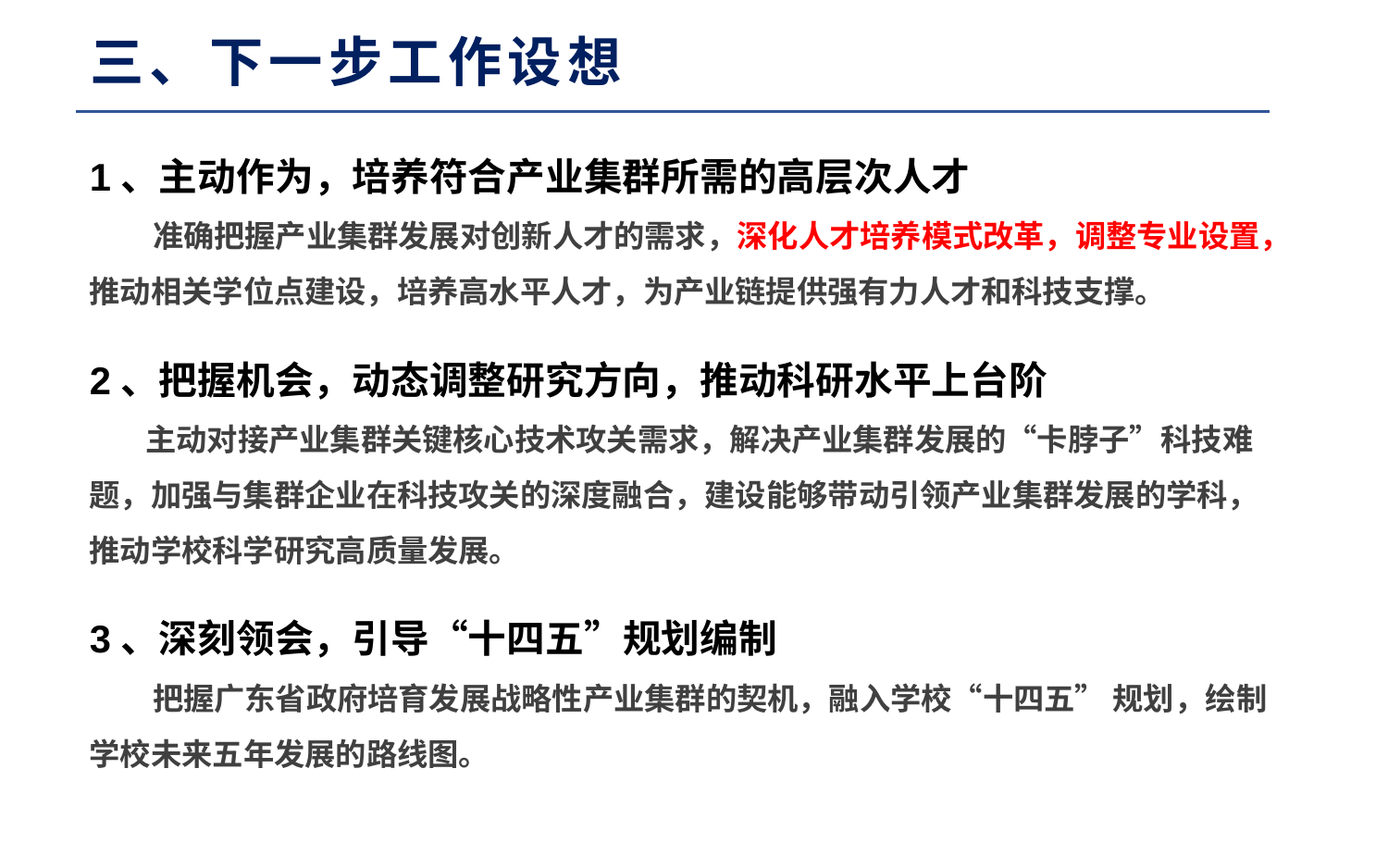

三、下一步工作设想
1、主动作为，培养符合产业集群所需的高层次人才
        准确把握产业集群发展对创新人才的需求，深化人才培养模式改革，调整专业设置，推动相关学位点建设，培养高水平人才，为产业链提供强有力人才和科技支撑。
2、把握机会，动态调整研究方向，推动科研水平上台阶
       主动对接产业集群关键核心技术攻关需求，解决产业集群发展的“卡脖子”科技难题，加强与集群企业在科技攻关的深度融合，建设能够带动引领产业集群发展的学科，推动学校科学研究高质量发展。
3、深刻领会，引导“十四五”规划编制
        把握广东省政府培育发展战略性产业集群的契机，融入学校“十四五” 规划，绘制学校未来五年发展的路线图。